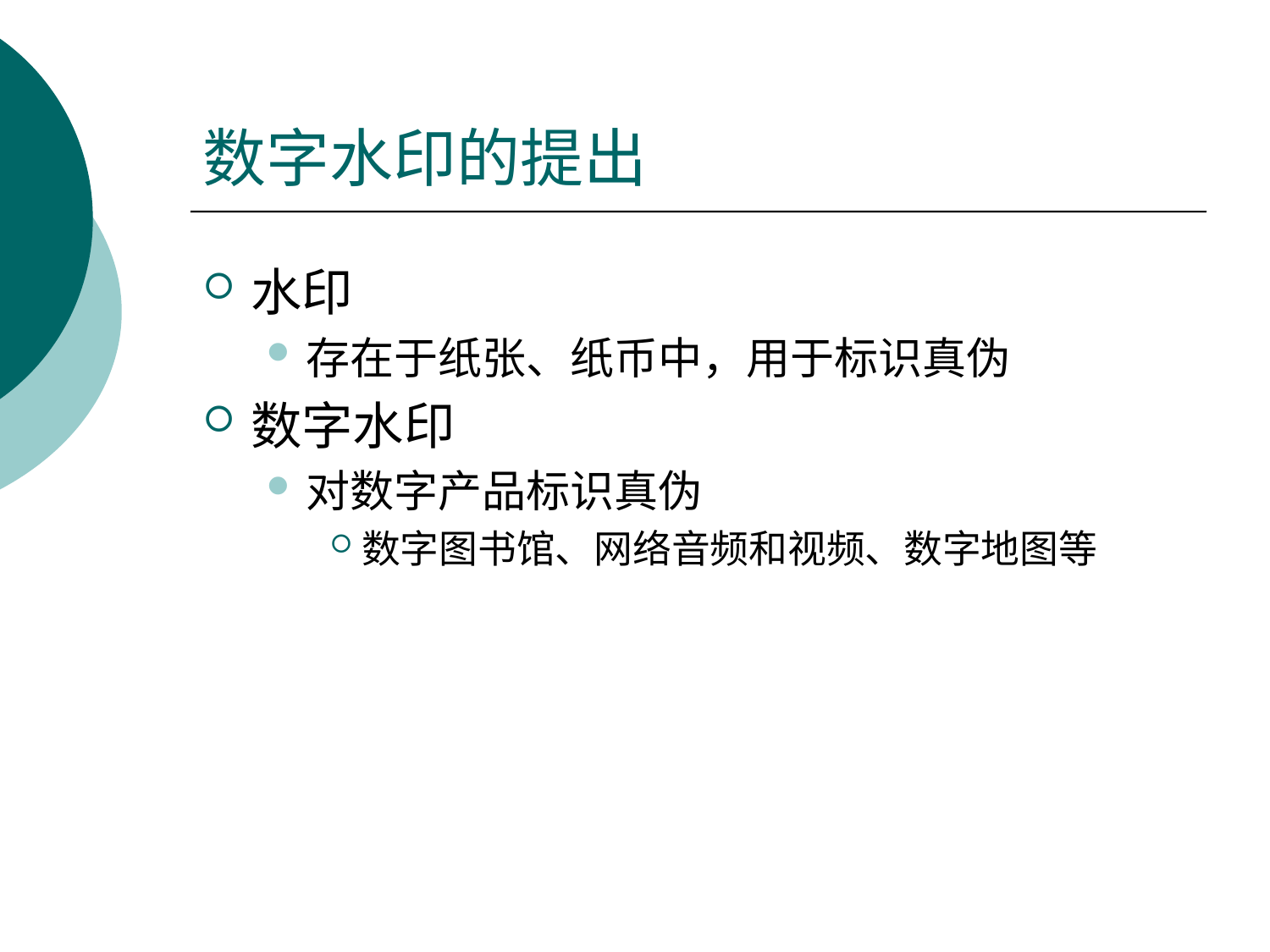

# 数字水印的提出
水印
存在于纸张、纸币中，用于标识真伪
数字水印
对数字产品标识真伪
数字图书馆、网络音频和视频、数字地图等
2